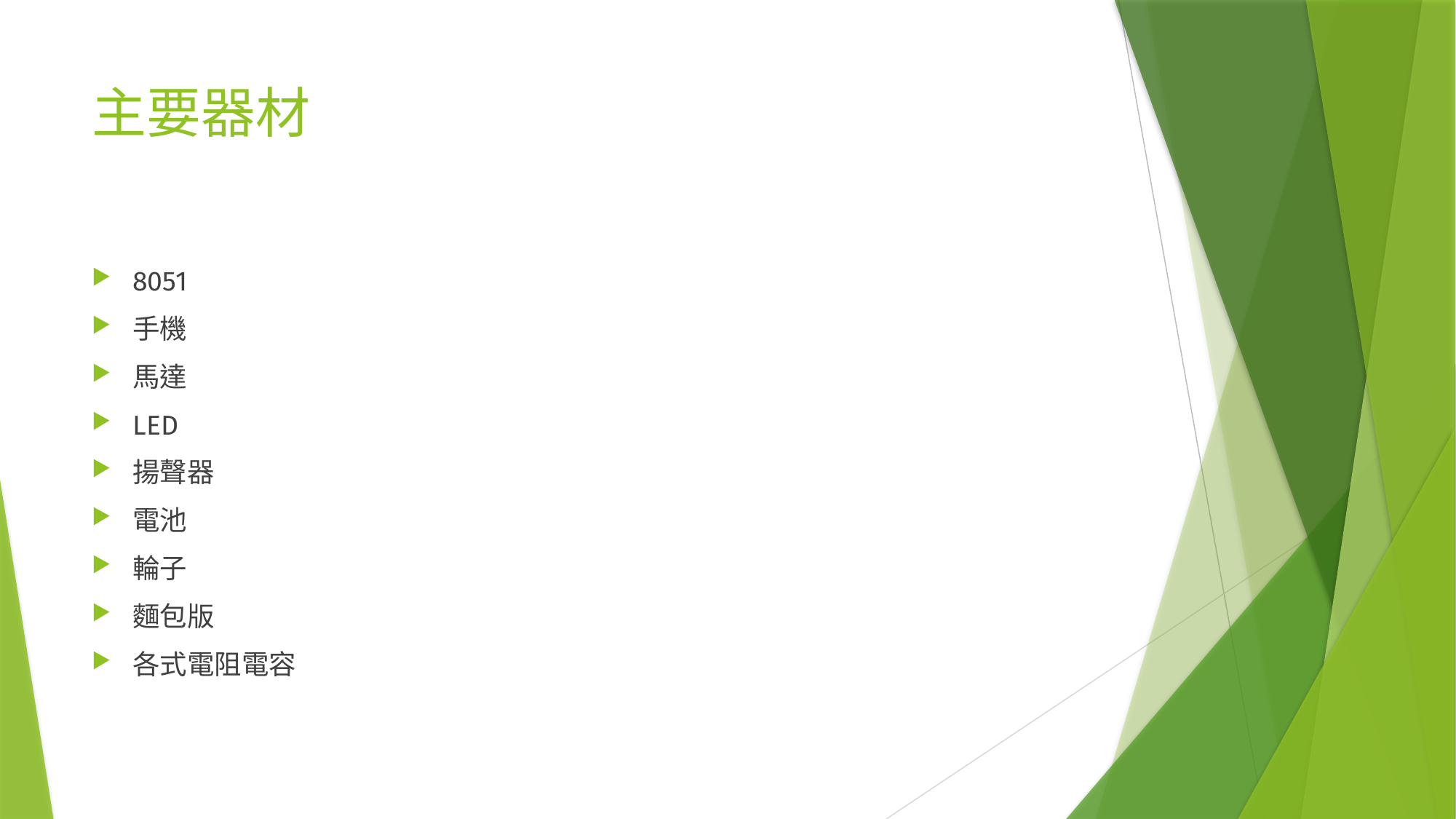

# 主要器材
8051
手機
馬達
LED
揚聲器
電池
輪子
麵包版
各式電阻電容